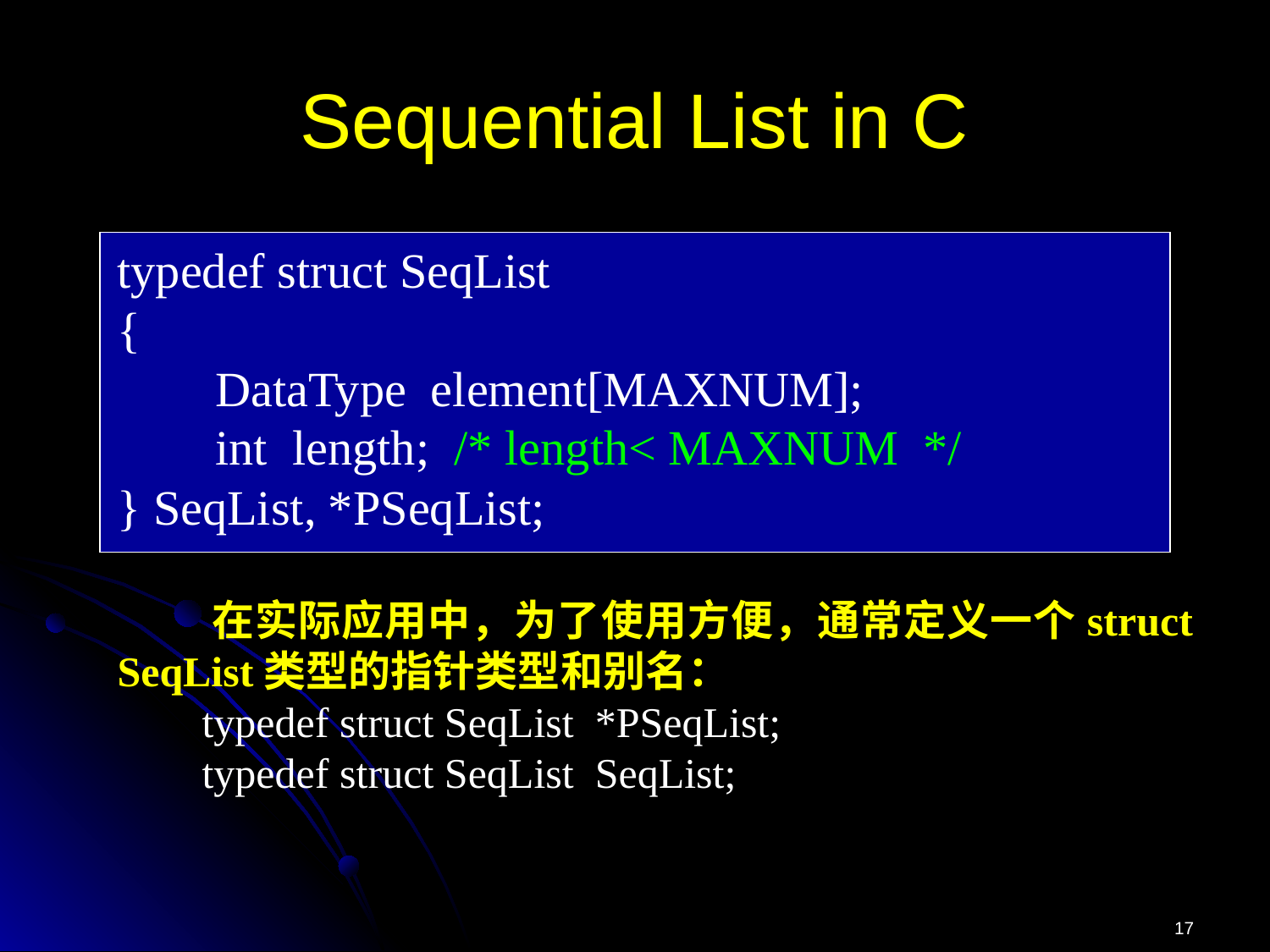

Sequential List in C

typedef struct SeqList
{
        DataType  element[MAXNUM];
        int  length;  /* length< MAXNUM  */
} SeqList, *PSeqList;

        在实际应用中，为了使用方便，通常定义一个struct SeqList类型的指针类型和别名：
        typedef struct SeqList  *PSeqList;
        typedef struct SeqList  SeqList;

17